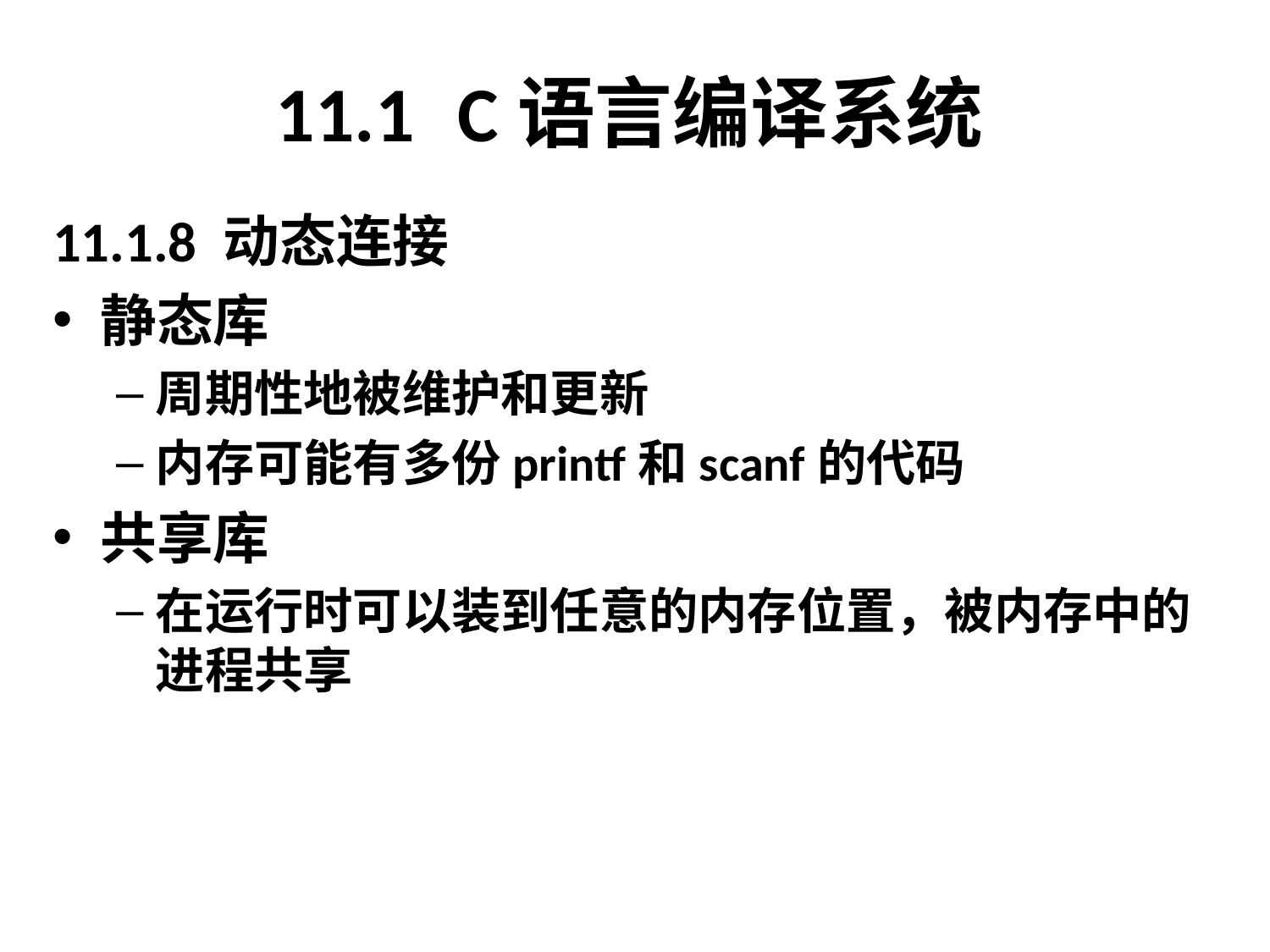

# 11.1  C语言编译系统
11.1.8 动态连接
静态库
周期性地被维护和更新
内存可能有多份printf和scanf的代码
共享库
在运行时可以装到任意的内存位置，被内存中的进程共享